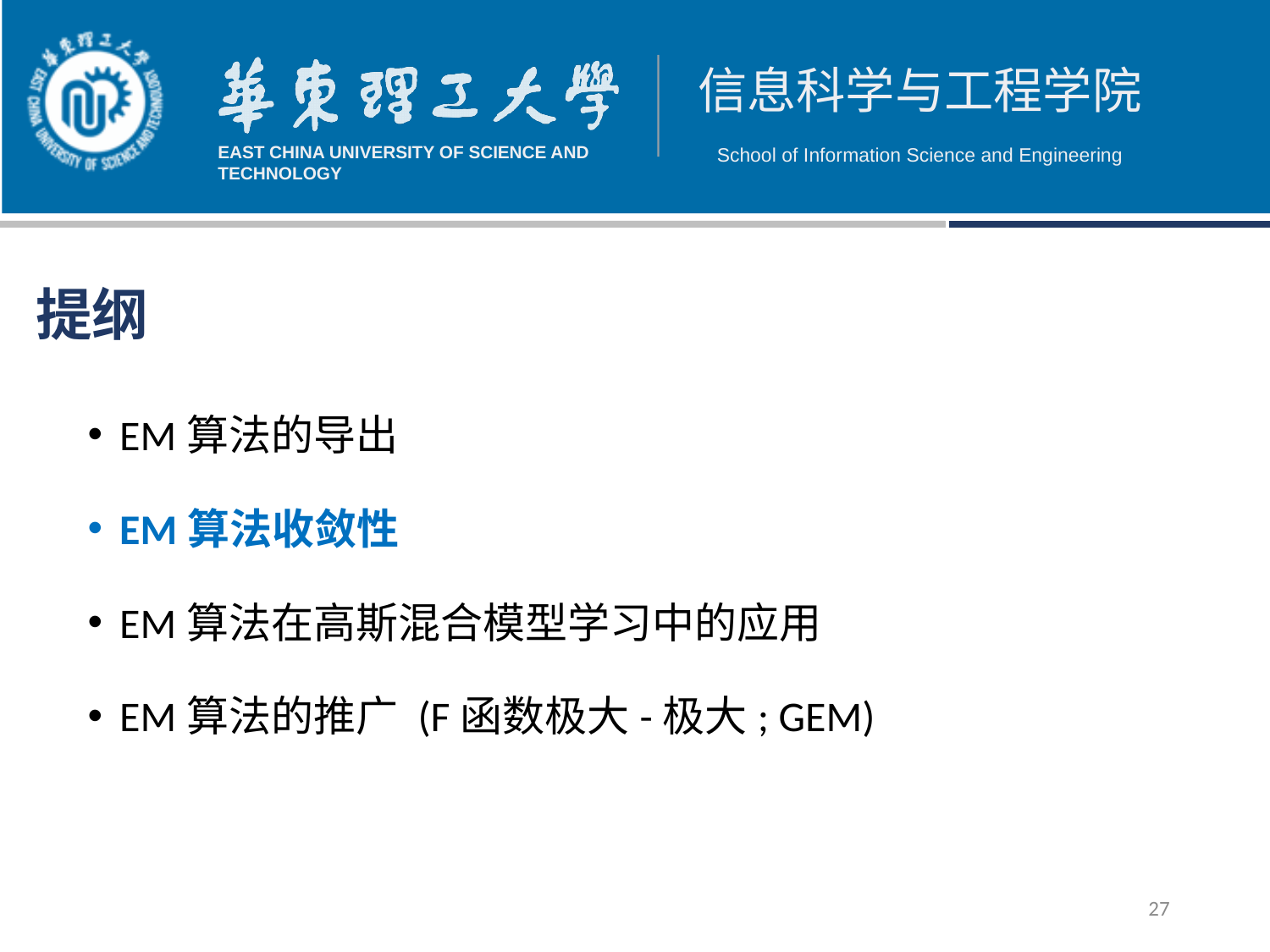

提纲
EM算法的导出
EM算法收敛性
EM算法在高斯混合模型学习中的应用
EM算法的推广 (F函数极大-极大; GEM)

27